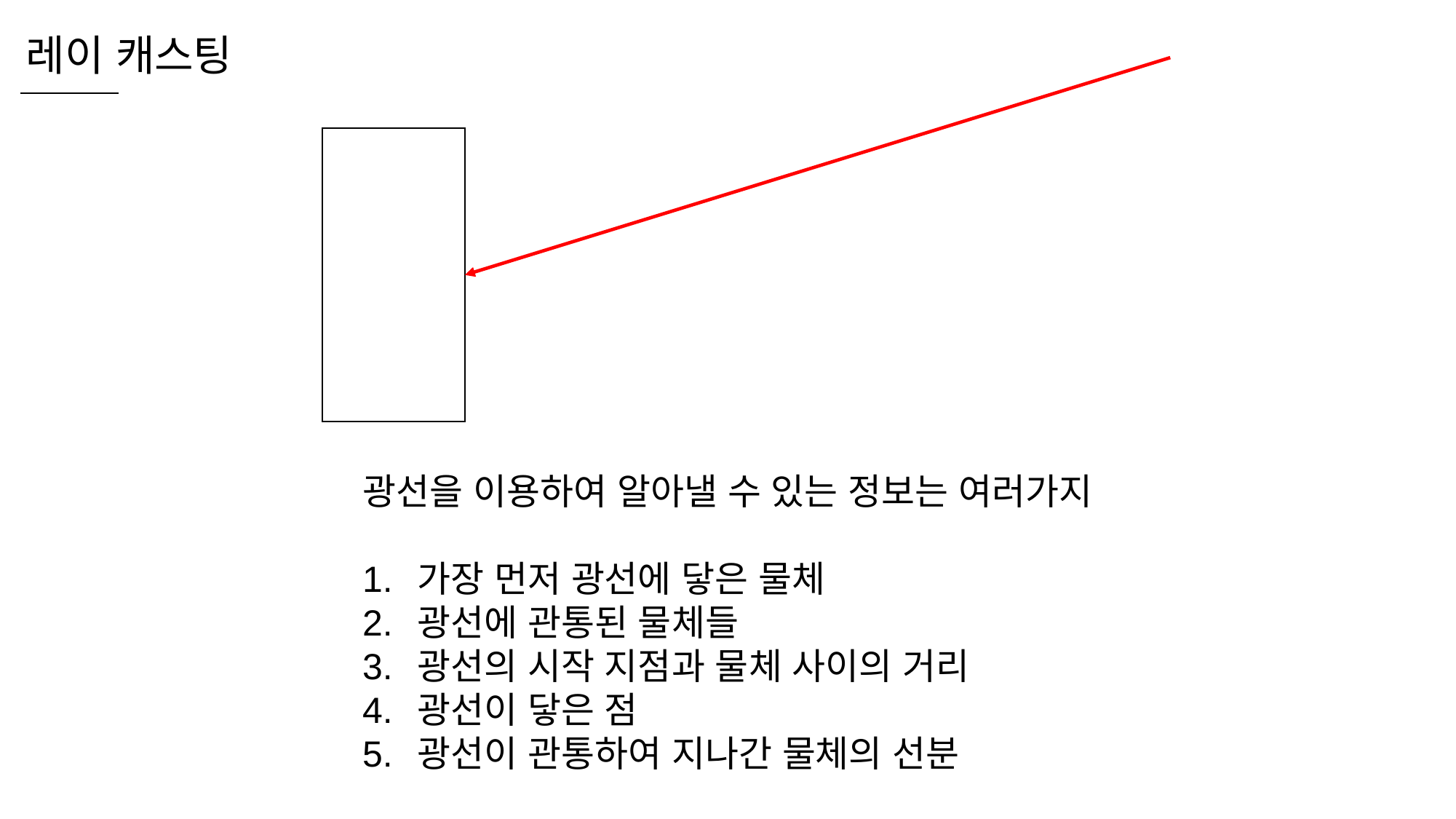

레이 캐스팅

광선을 이용하여 알아낼 수 있는 정보는 여러가지

가장 먼저 광선에 닿은 물체
광선에 관통된 물체들
광선의 시작 지점과 물체 사이의 거리
광선이 닿은 점
광선이 관통하여 지나간 물체의 선분